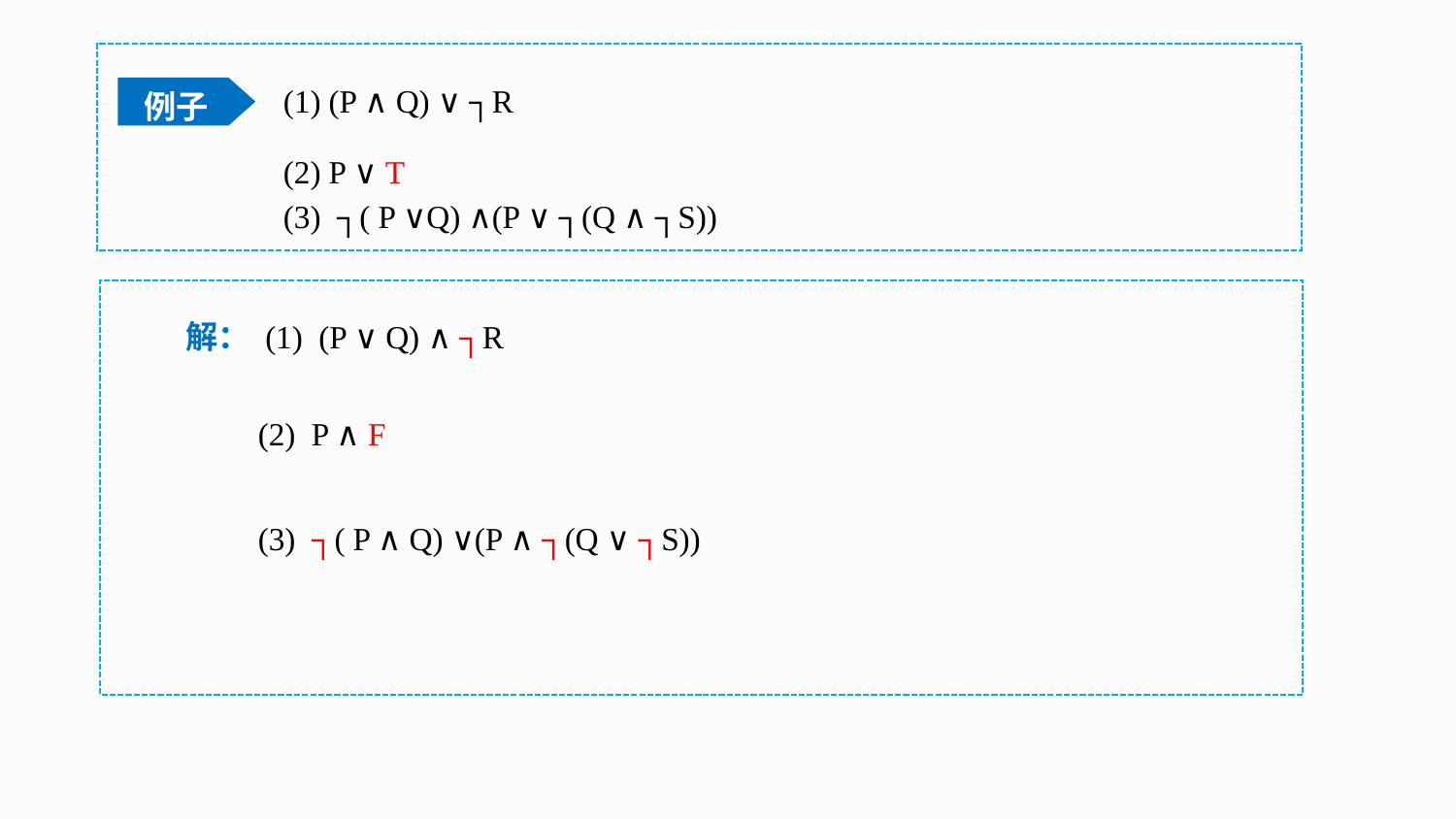

(1) (P ∧ Q) ∨ ┐R
(2) P ∨ T
(3)  ┐( P ∨Q) ∧(P ∨ ┐(Q ∧ ┐S))
例子

解： (1)  (P ∨ Q) ∧ ┐R
 (2)  P ∧ F
 (3)  ┐( P ∧ Q) ∨(P ∧ ┐(Q ∨ ┐S))